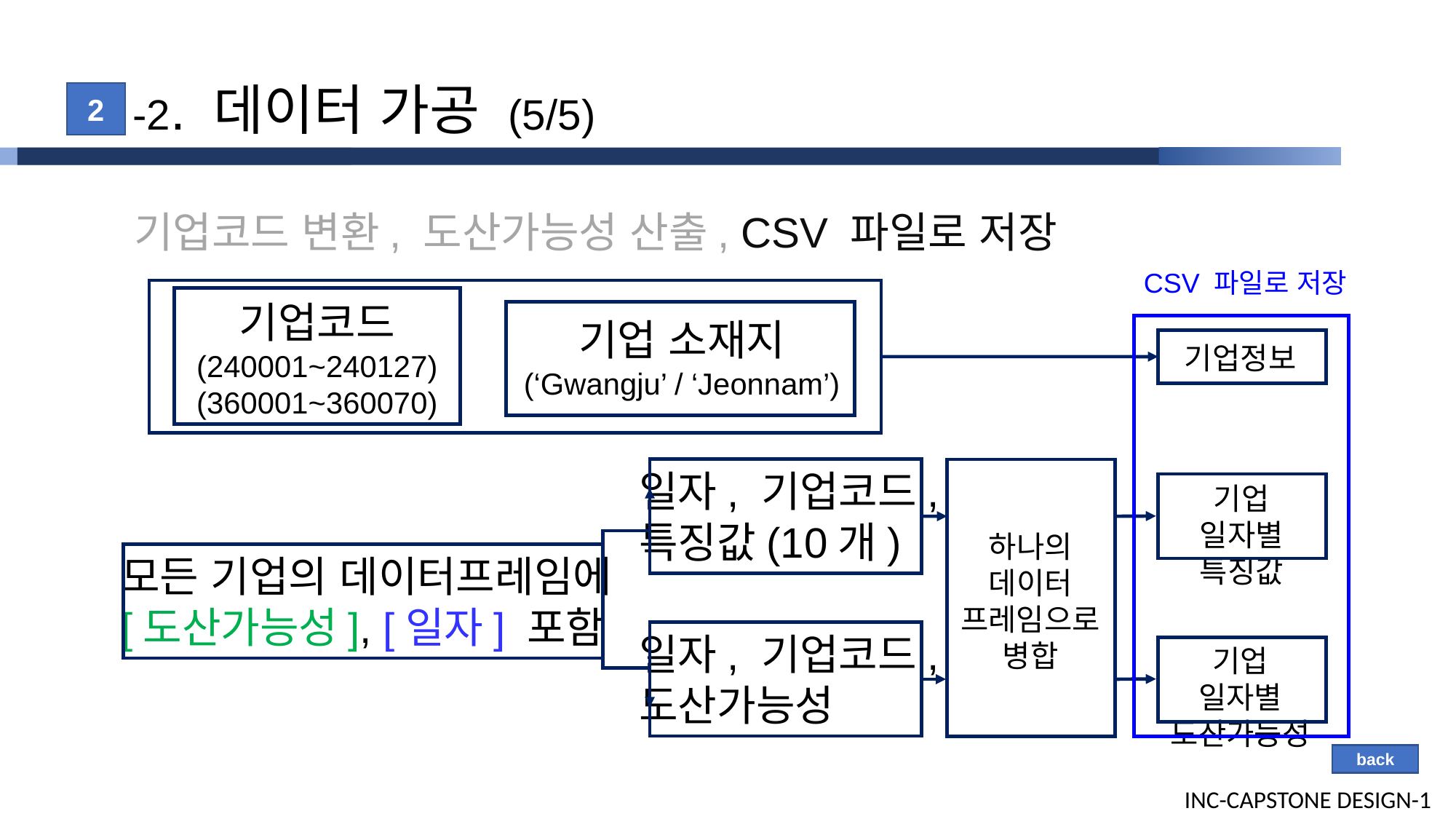

2 -2. 데이터 가공 (5/5)
2
기업코드 변환, 도산가능성 산출, CSV 파일로 저장
 CSV 파일로 저장

기업코드
(240001~240127)
(360001~360070)

기업 소재지
(‘Gwangju’ / ‘Jeonnam’)

기업정보

일자, 기업코드,
특징값(10개)

기업 일자별
특징값
하나의
데이터
프레임으로
병합

모든 기업의 데이터프레임에
[도산가능성], [일자] 포함

일자, 기업코드,
도산가능성
기업 일자별
도산가능성

back